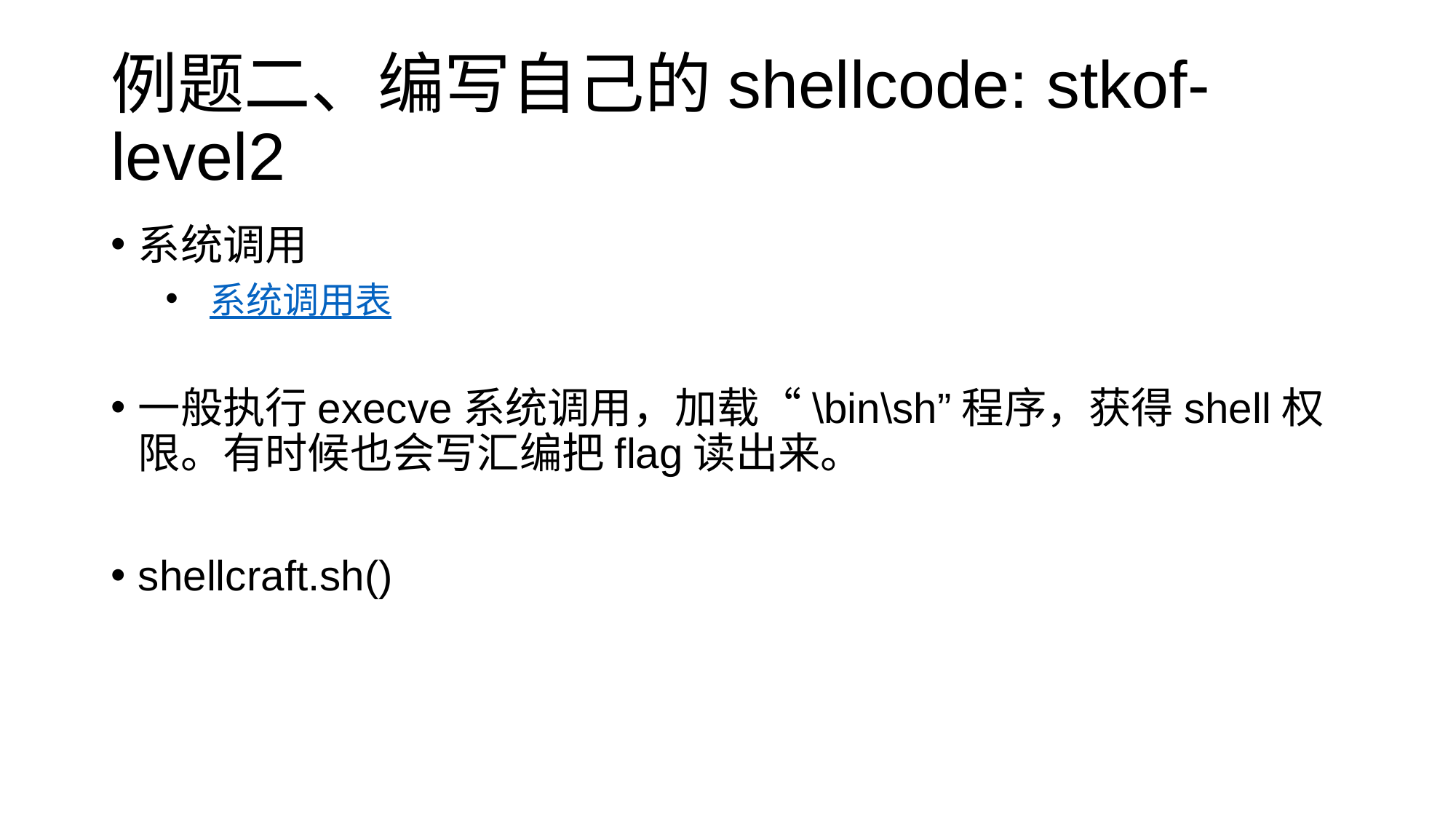

# 例题二、编写自己的shellcode: stkof-level2
系统调用
 系统调用表

一般执行execve系统调用，加载“\bin\sh”程序，获得shell权限。有时候也会写汇编把flag读出来。

shellcraft.sh()